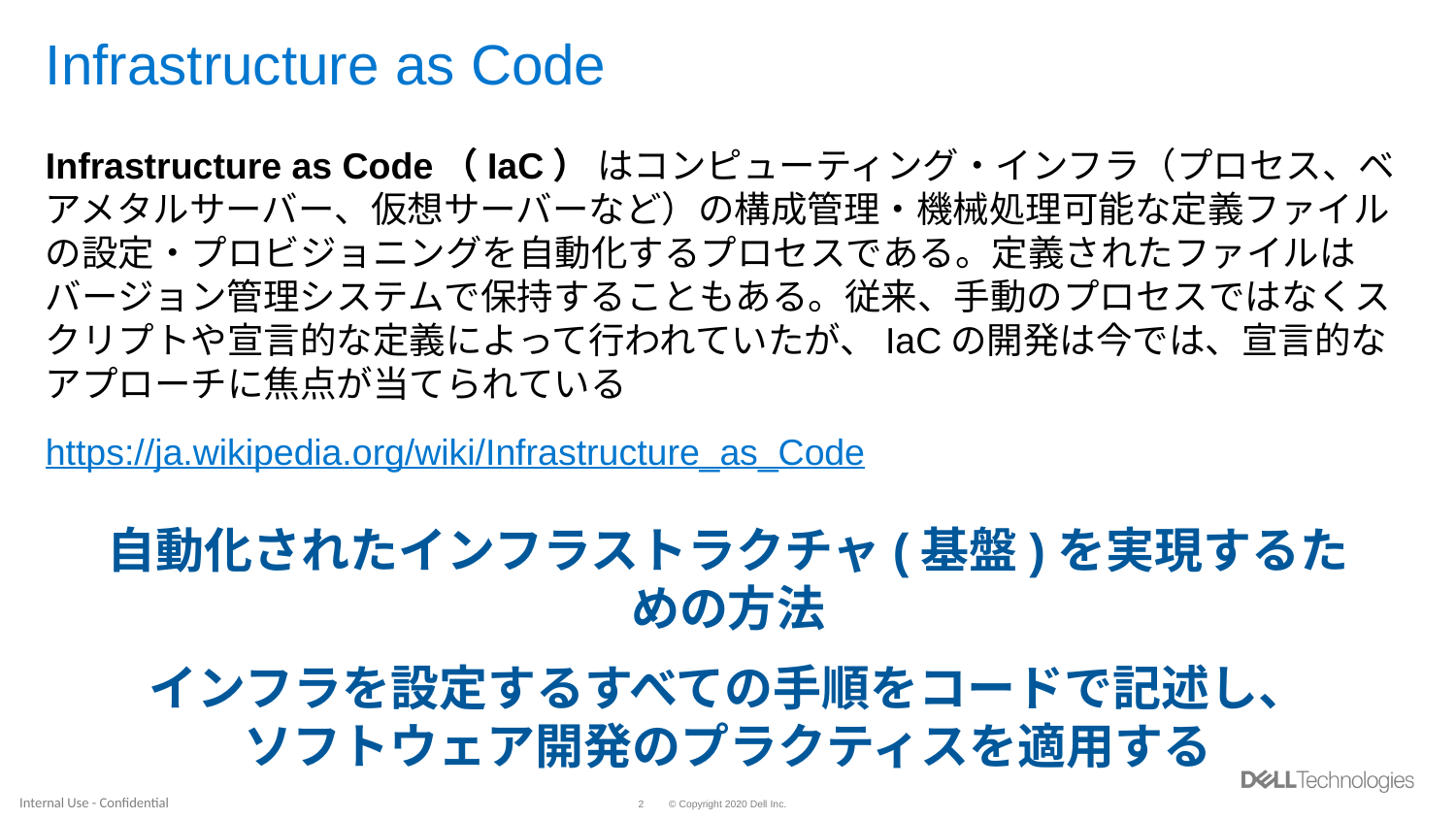

# Infrastructure as Code
Infrastructure as Code（IaC） はコンピューティング・インフラ（プロセス、ベアメタルサーバー、仮想サーバーなど）の構成管理・機械処理可能な定義ファイルの設定・プロビジョニングを自動化するプロセスである。定義されたファイルはバージョン管理システムで保持することもある。従来、手動のプロセスではなくスクリプトや宣言的な定義によって行われていたが、IaCの開発は今では、宣言的なアプローチに焦点が当てられている
https://ja.wikipedia.org/wiki/Infrastructure_as_Code
自動化されたインフラストラクチャ(基盤)を実現するための方法

インフラを設定するすべての手順をコードで記述し、
ソフトウェア開発のプラクティスを適用する